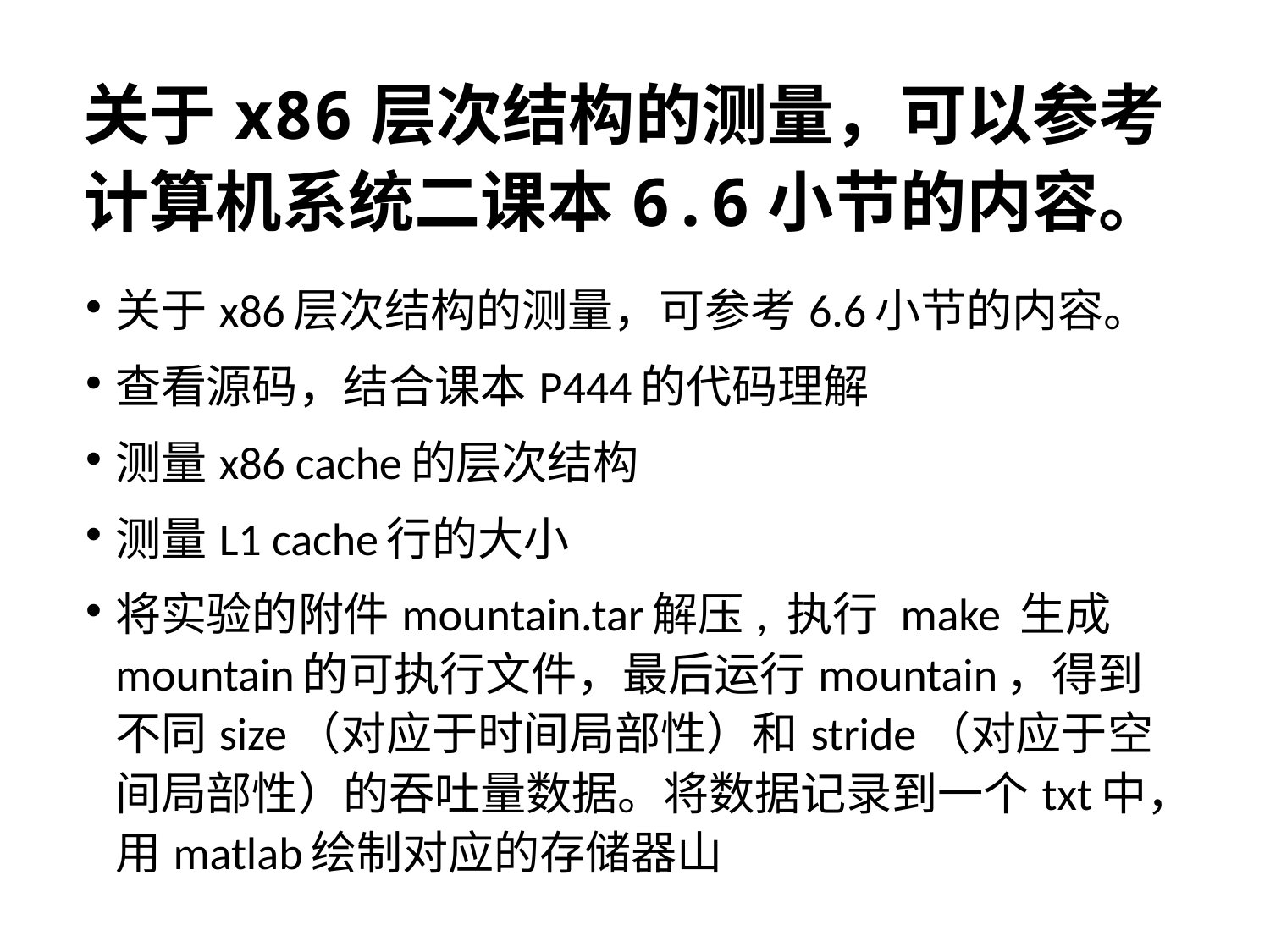

# 关于x86层次结构的测量，可以参考计算机系统二课本6.6小节的内容。
关于x86层次结构的测量，可参考6.6小节的内容。
查看源码，结合课本P444的代码理解
测量x86 cache的层次结构
测量L1 cache行的大小
将实验的附件mountain.tar解压, 执行 make 生成mountain的可执行文件，最后运行mountain，得到不同size（对应于时间局部性）和stride（对应于空间局部性）的吞吐量数据。将数据记录到一个txt中，用matlab绘制对应的存储器山